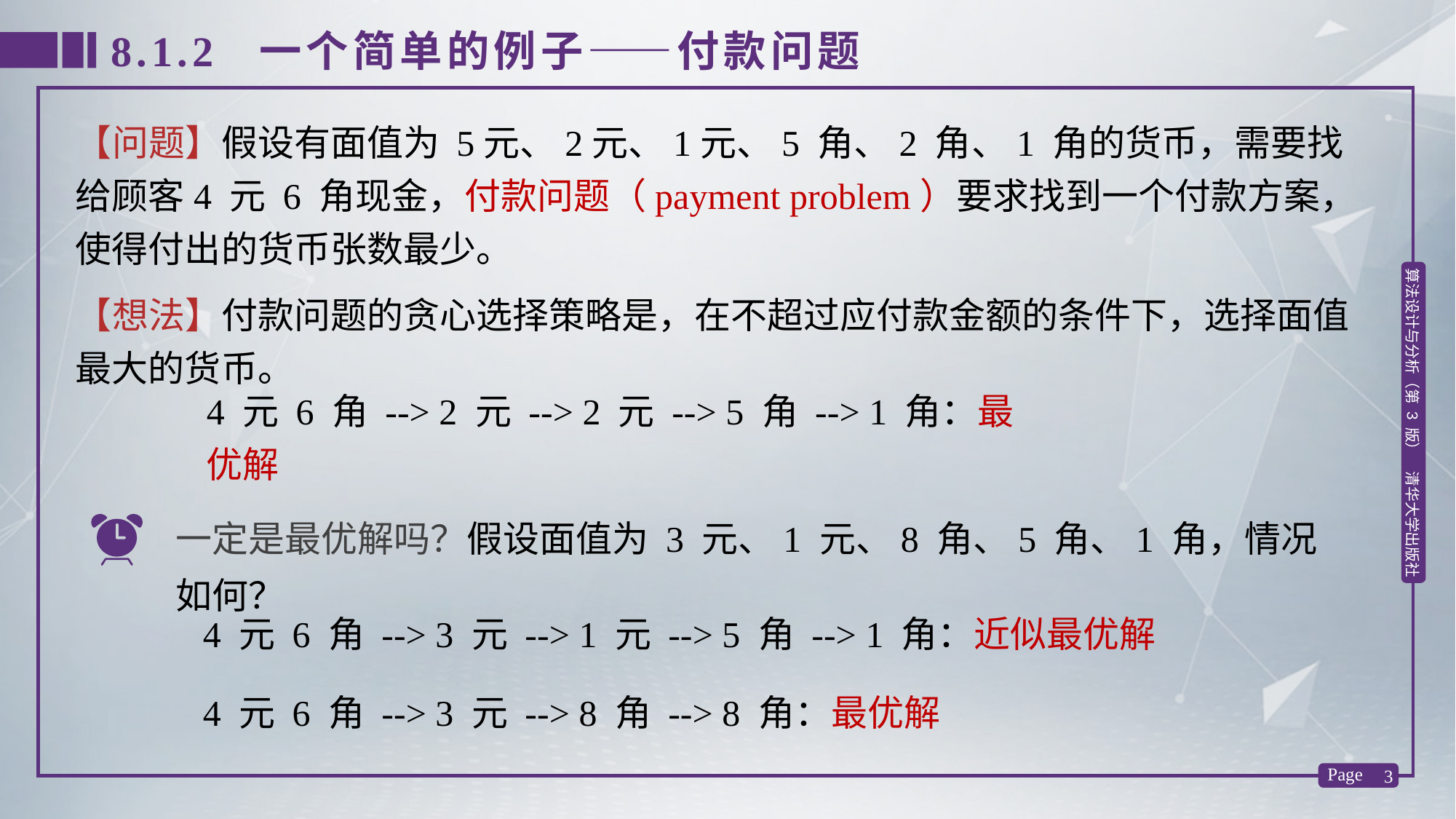

8.1.2  一个简单的例子——付款问题
【问题】假设有面值为 5元、2元、1元、5 角、2 角、1 角的货币，需要找给顾客4 元 6 角现金，付款问题（payment problem）要求找到一个付款方案，使得付出的货币张数最少。
【想法】付款问题的贪心选择策略是，在不超过应付款金额的条件下，选择面值最大的货币。
4 元 6 角 --> 2 元 --> 2 元 --> 5 角 --> 1 角：最优解
一定是最优解吗？假设面值为 3 元、1 元、8 角、5 角、1 角，情况如何？

4 元 6 角 --> 3 元 --> 1 元 --> 5 角 --> 1 角：近似最优解
4 元 6 角 --> 3 元 --> 8 角 --> 8 角：最优解